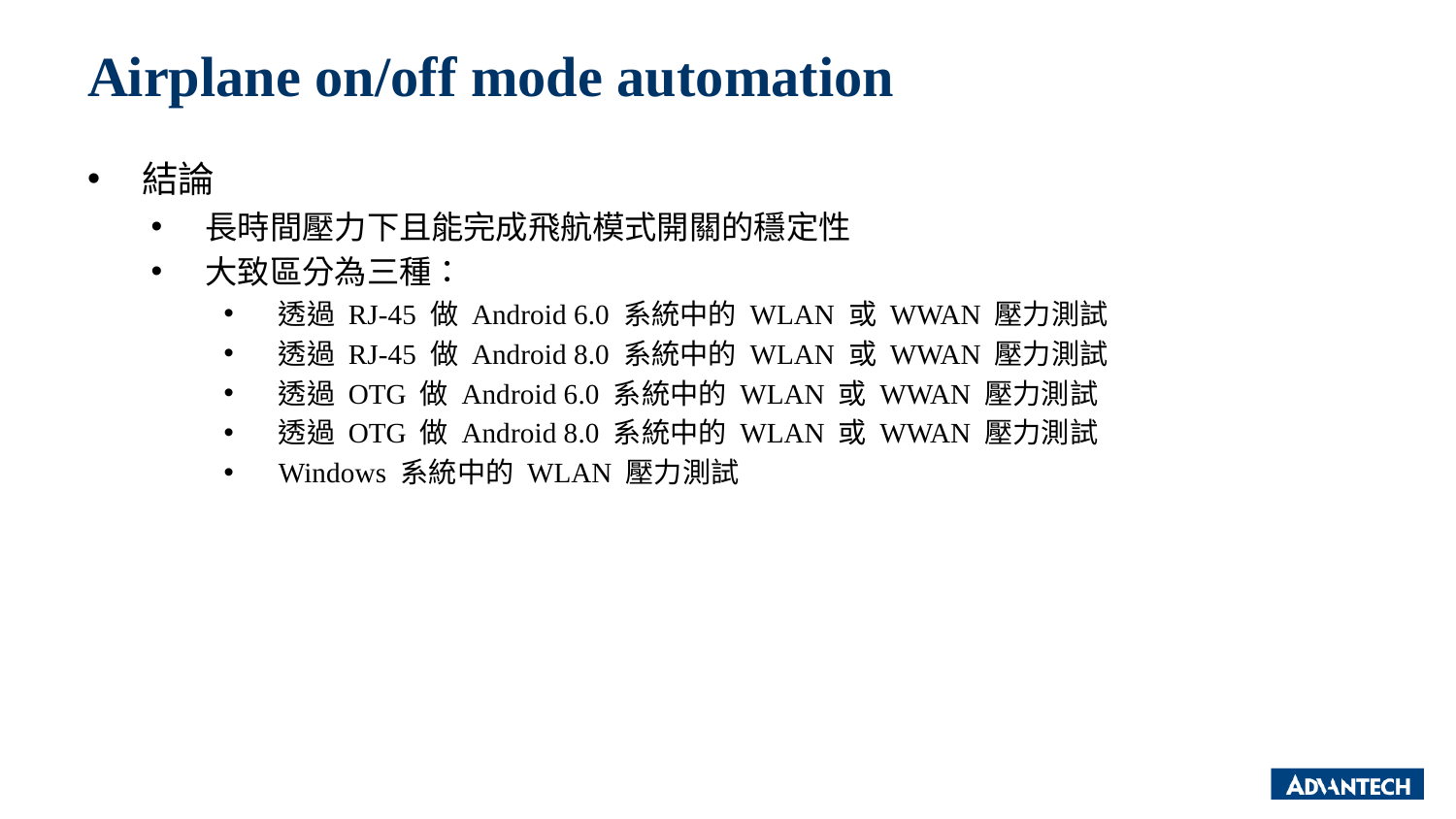

# Airplane on/off mode automation
結論
長時間壓力下且能完成飛航模式開關的穩定性
大致區分為三種：
透過 RJ-45 做 Android 6.0 系統中的 WLAN 或 WWAN 壓力測試
透過 RJ-45 做 Android 8.0 系統中的 WLAN 或 WWAN 壓力測試
透過 OTG 做 Android 6.0 系統中的 WLAN 或 WWAN 壓力測試
透過 OTG 做 Android 8.0 系統中的 WLAN 或 WWAN 壓力測試
Windows 系統中的 WLAN 壓力測試